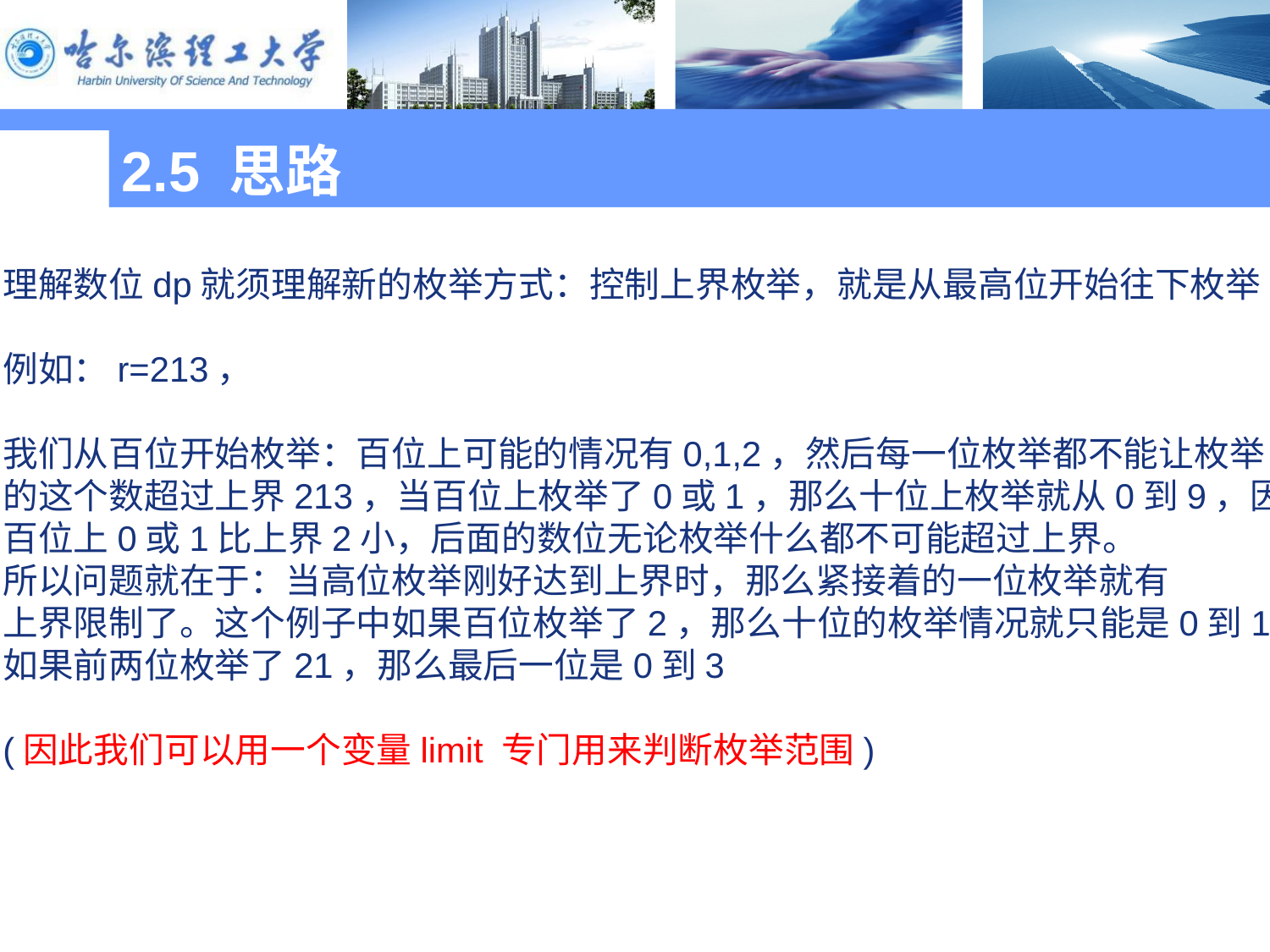

2.5 思路

理解数位dp就须理解新的枚举方式：控制上界枚举，就是从最高位开始往下枚举

例如：r=213，

我们从百位开始枚举：百位上可能的情况有0,1,2，然后每一位枚举都不能让枚举
的这个数超过上界213，当百位上枚举了0或1，那么十位上枚举就从0到9，因为
百位上0或1比上界2小，后面的数位无论枚举什么都不可能超过上界。
所以问题就在于：当高位枚举刚好达到上界时，那么紧接着的一位枚举就有
上界限制了。这个例子中如果百位枚举了2，那么十位的枚举情况就只能是0到1，
如果前两位枚举了21，那么最后一位是0到3

(因此我们可以用一个变量limit 专门用来判断枚举范围)